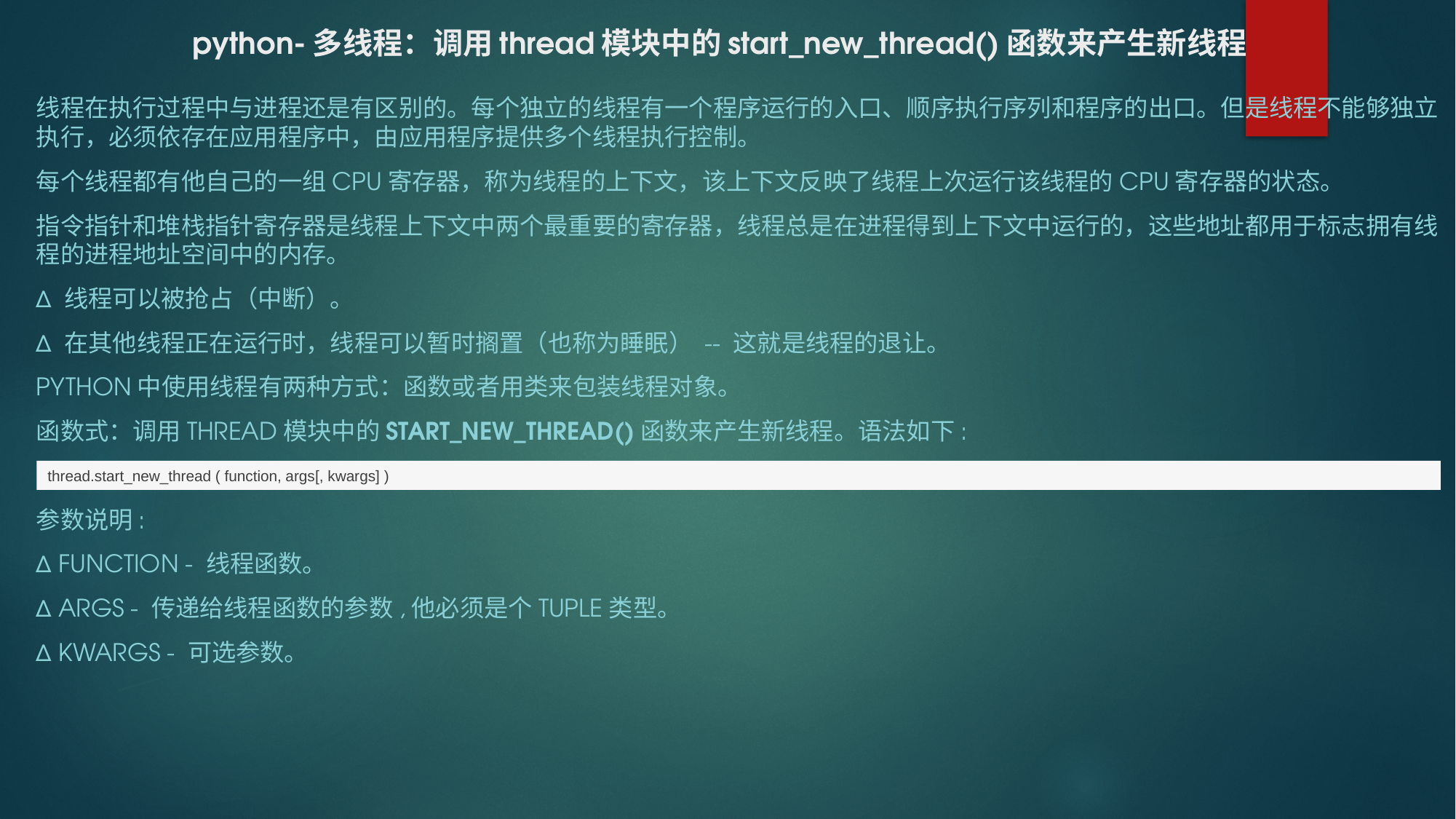

# python-多线程：调用thread模块中的start_new_thread()函数来产生新线程
线程在执行过程中与进程还是有区别的。每个独立的线程有一个程序运行的入口、顺序执行序列和程序的出口。但是线程不能够独立执行，必须依存在应用程序中，由应用程序提供多个线程执行控制。
每个线程都有他自己的一组CPU寄存器，称为线程的上下文，该上下文反映了线程上次运行该线程的CPU寄存器的状态。
指令指针和堆栈指针寄存器是线程上下文中两个最重要的寄存器，线程总是在进程得到上下文中运行的，这些地址都用于标志拥有线程的进程地址空间中的内存。
Δ 线程可以被抢占（中断）。
Δ 在其他线程正在运行时，线程可以暂时搁置（也称为睡眠） -- 这就是线程的退让。
Python中使用线程有两种方式：函数或者用类来包装线程对象。
函数式：调用thread模块中的start_new_thread()函数来产生新线程。语法如下:

参数说明:
Δ function - 线程函数。
Δ args - 传递给线程函数的参数,他必须是个tuple类型。
Δ kwargs - 可选参数。

thread.start_new_thread ( function, args[, kwargs] )